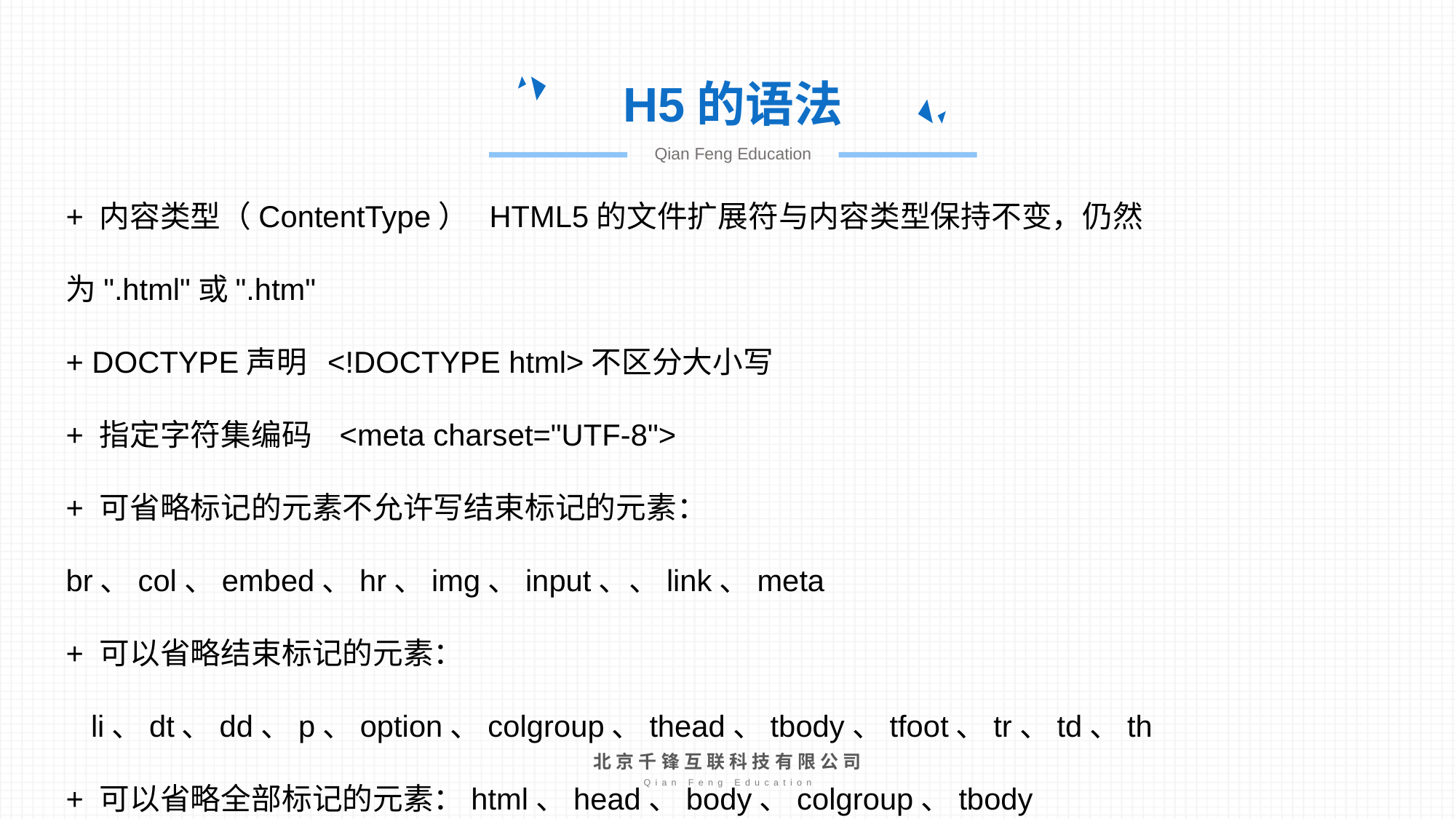

H5的语法

Qian Feng Education

+ 内容类型（ContentType）  HTML5的文件扩展符与内容类型保持不变，仍然为".html"或".htm"
+ DOCTYPE声明  <!DOCTYPE html>不区分大小写
+ 指定字符集编码   <meta charset="UTF-8">
+ 可省略标记的元素不允许写结束标记的元素：br、col、embed、hr、img、input、、link、meta
+ 可以省略结束标记的元素：
   li、dt、dd、p、option、colgroup、thead、tbody、tfoot、tr、td、th
+ 可以省略全部标记的元素：html、head、body、colgroup、tbody
+ 属性值可以使用双引号，也可以使用单引号。
北京千锋互联科技有限公司
Qian Feng Education